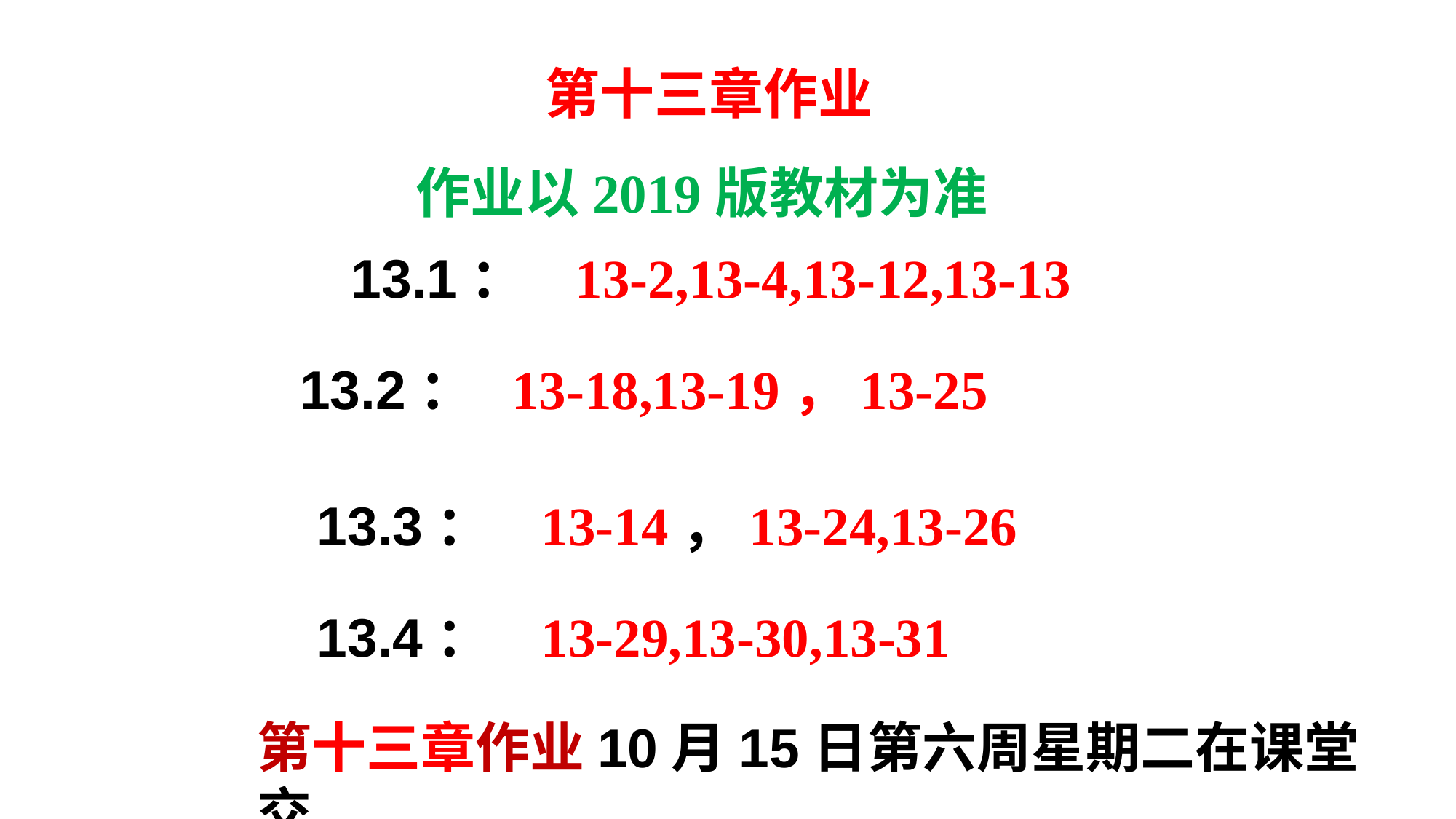

第十三章作业
作业以2019版教材为准
13.1：   13-2,13-4,13-12,13-13
13.2：  13-18,13-19，13-25
13.3：   13-14，13-24,13-26
13.4：   13-29,13-30,13-31
第十三章作业10月15日第六周星期二在课堂交